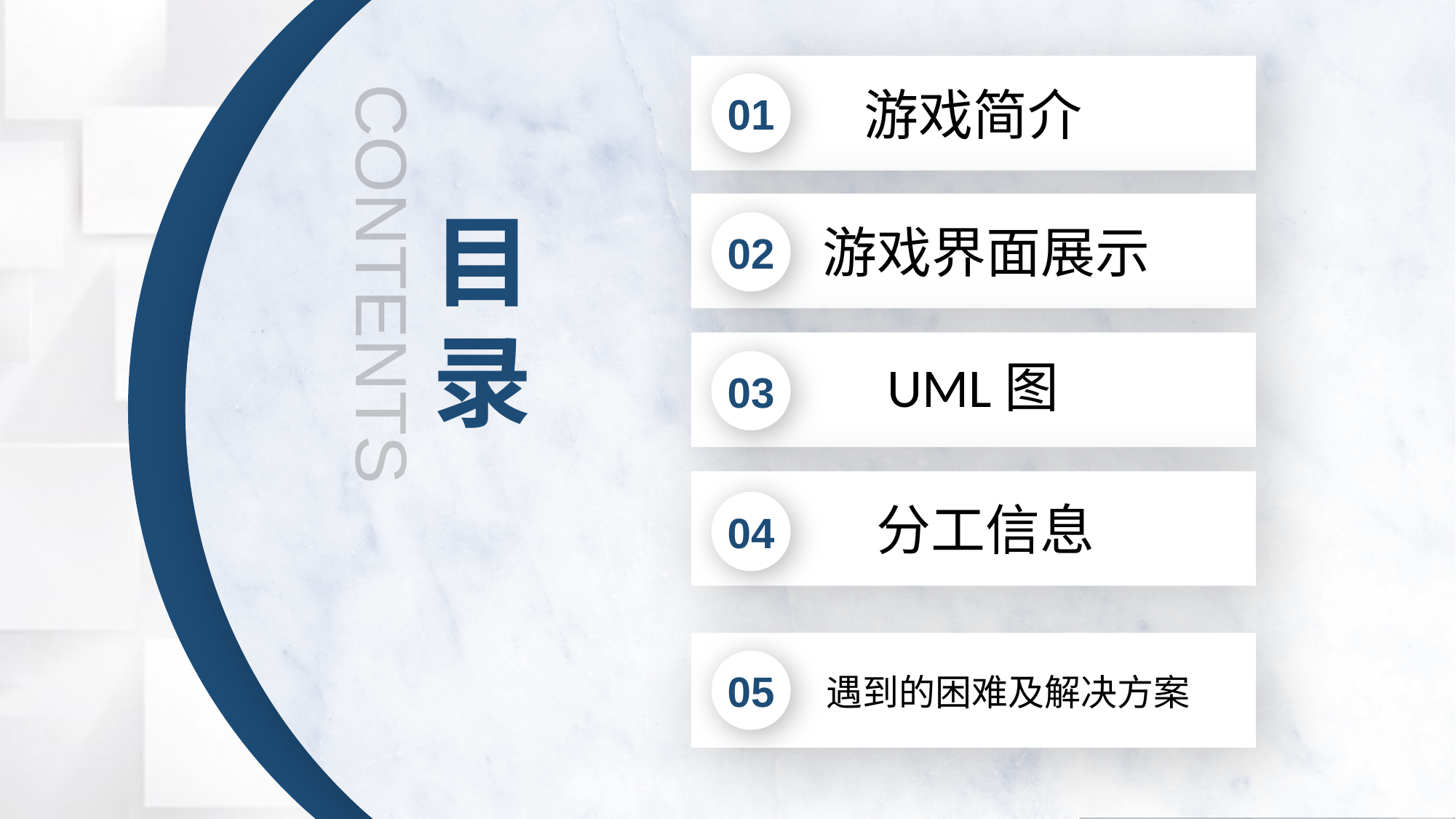

游戏简介

01
目录
 游戏界面展示

02
CONTENTS

03
UML图

分工信息
04

05
遇到的困难及解决方案